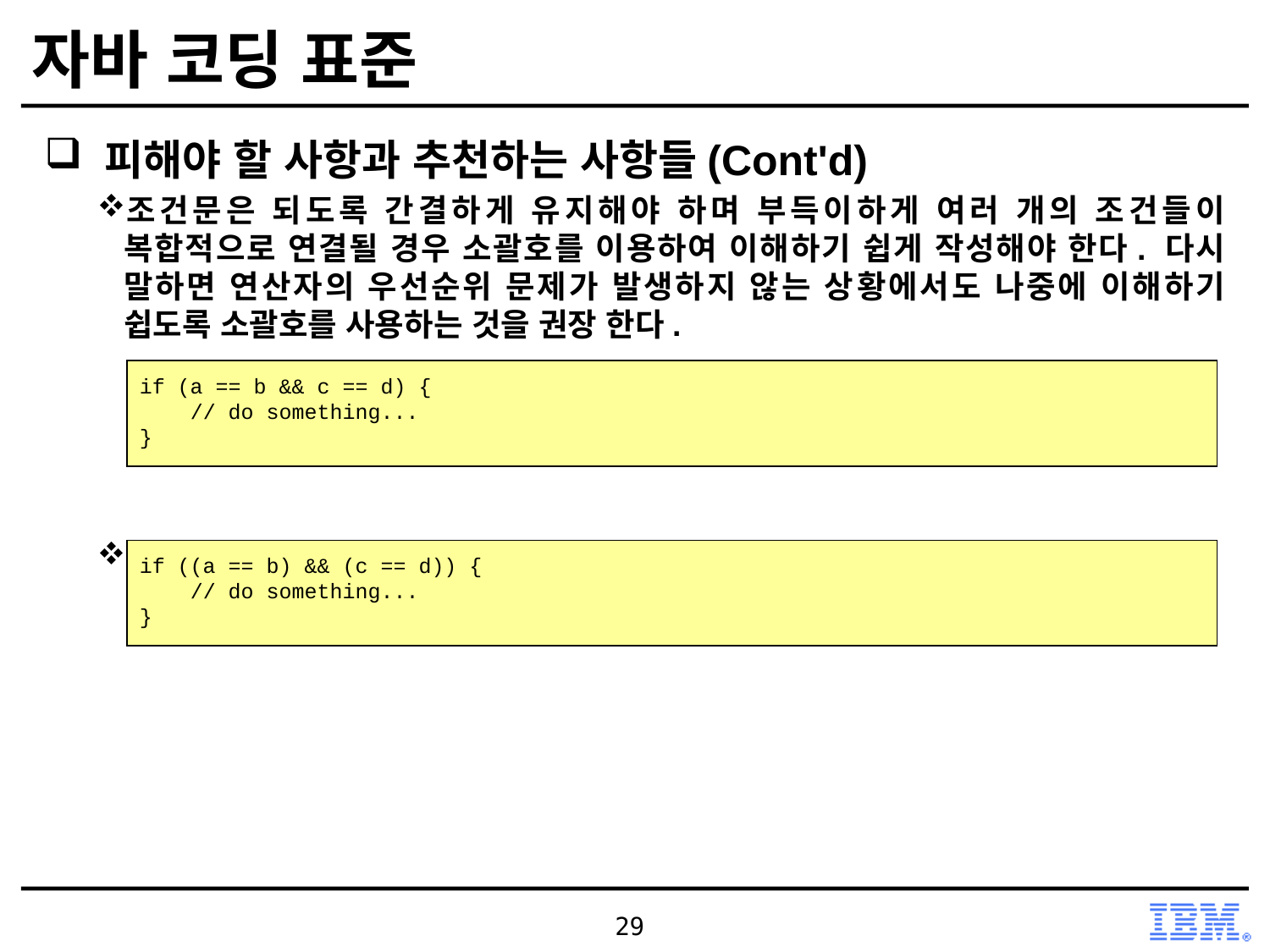

# 자바 코딩 표준
 피해야 할 사항과 추천하는 사항들(Cont'd)
조건문은 되도록 간결하게 유지해야 하며 부득이하게 여러 개의 조건들이 복합적으로 연결될 경우 소괄호를 이용하여 이해하기 쉽게 작성해야 한다. 다시 말하면 연산자의 우선순위 문제가 발생하지 않는 상황에서도 나중에 이해하기 쉽도록 소괄호를 사용하는 것을 권장 한다.

위의 코드는 아래와 같이 수정되어야 한다.
if (a == b && c == d) {
    // do something...
}
if ((a == b) && (c == d)) {
    // do something...
}
29